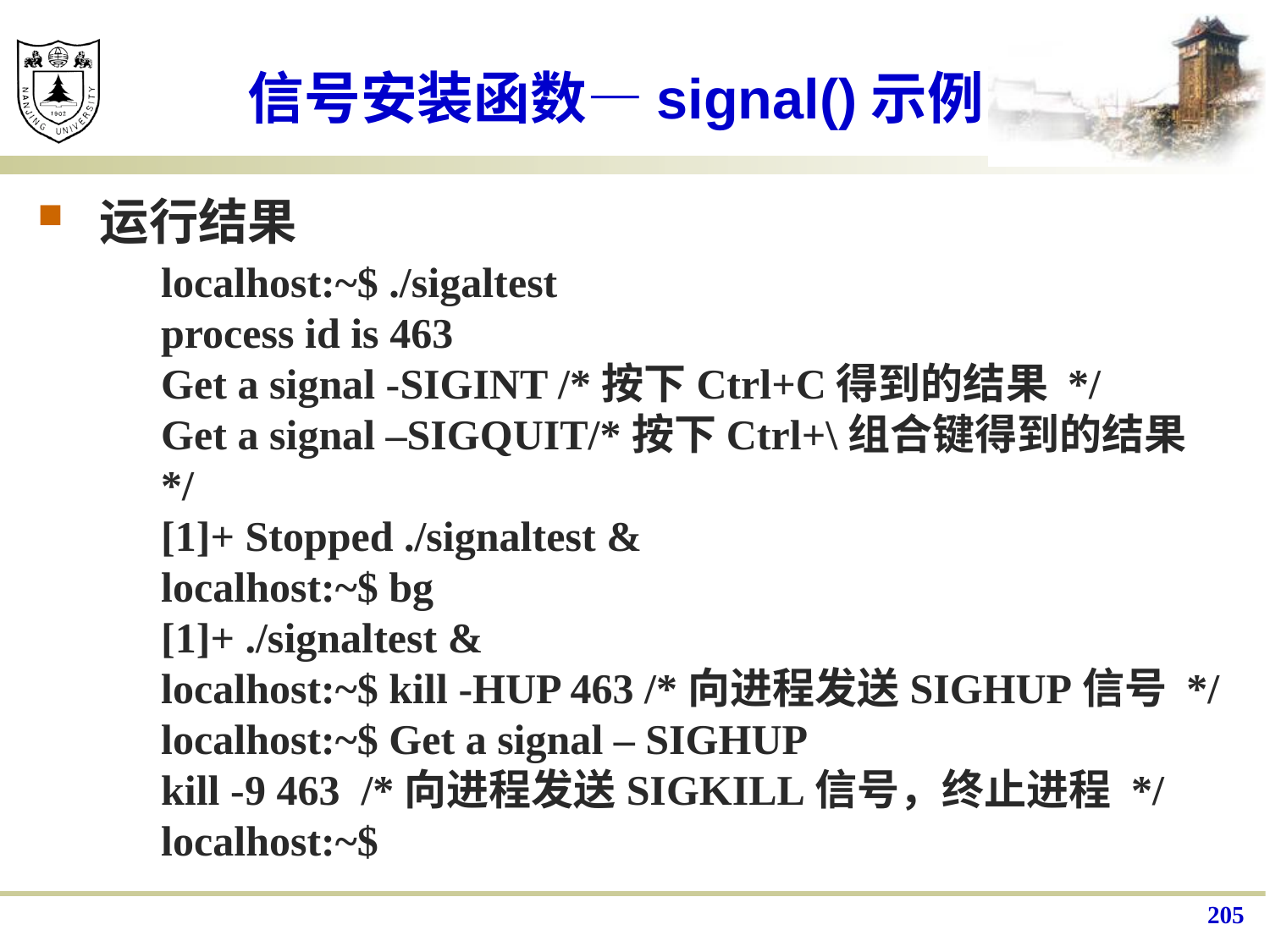

# 信号安装函数—signal()示例
运行结果
	localhost:~$ ./sigaltest
process id is 463
Get a signal -SIGINT /*按下Ctrl+C得到的结果 */
Get a signal –SIGQUIT/*按下Ctrl+\组合键得到的结果 */
[1]+ Stopped ./signaltest &
localhost:~$ bg
[1]+ ./signaltest &
localhost:~$ kill -HUP 463 /*向进程发送SIGHUP信号 */
localhost:~$ Get a signal – SIGHUP
kill -9 463  /*向进程发送SIGKILL信号，终止进程 */
localhost:~$
205